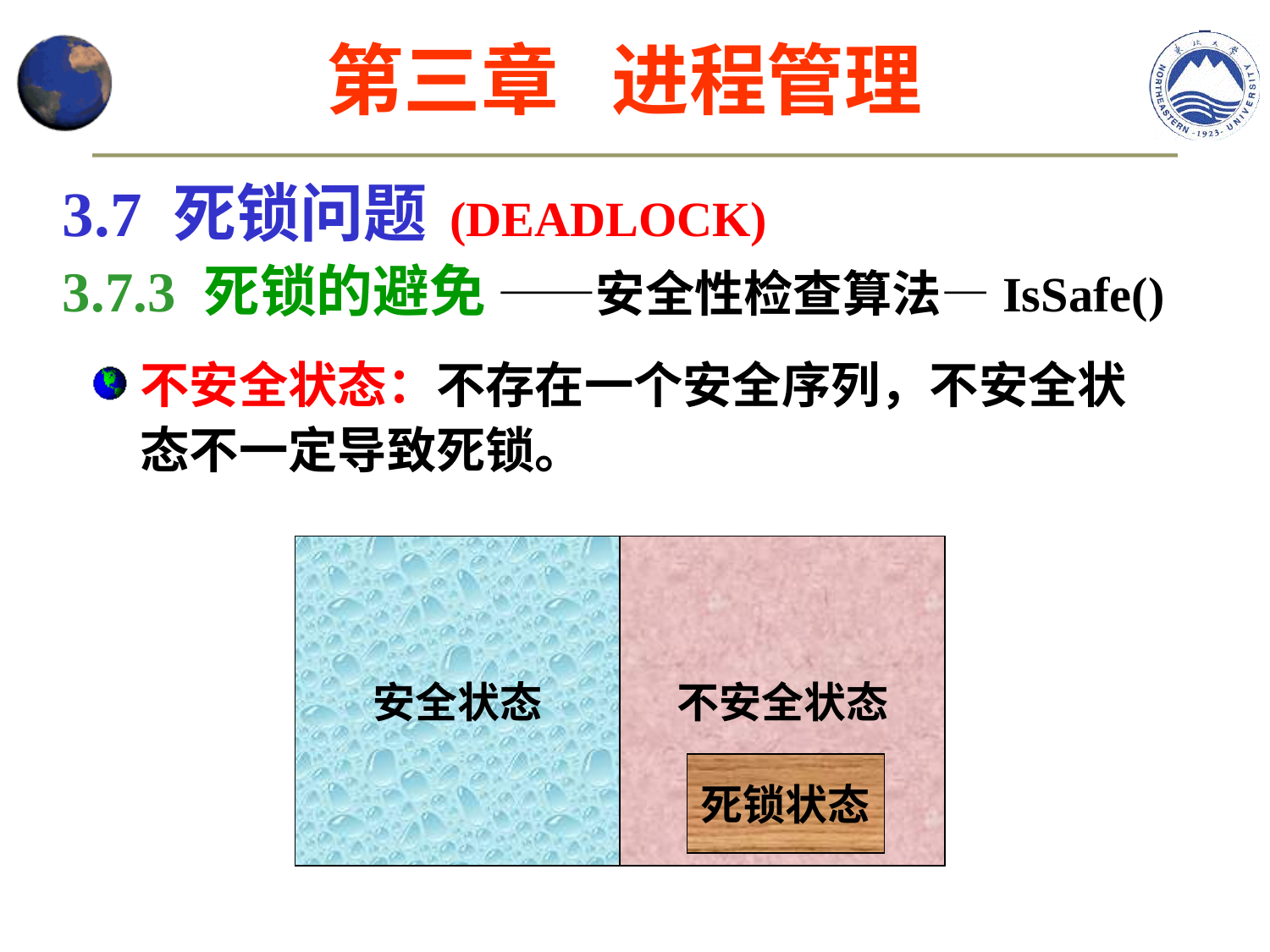

第三章   进程管理
3.7 死锁问题 (DEADLOCK)
3.7.3 死锁的避免 ——安全性检查算法—IsSafe()
不安全状态：不存在一个安全序列，不安全状态不一定导致死锁。
安全状态
不安全状态
死锁状态